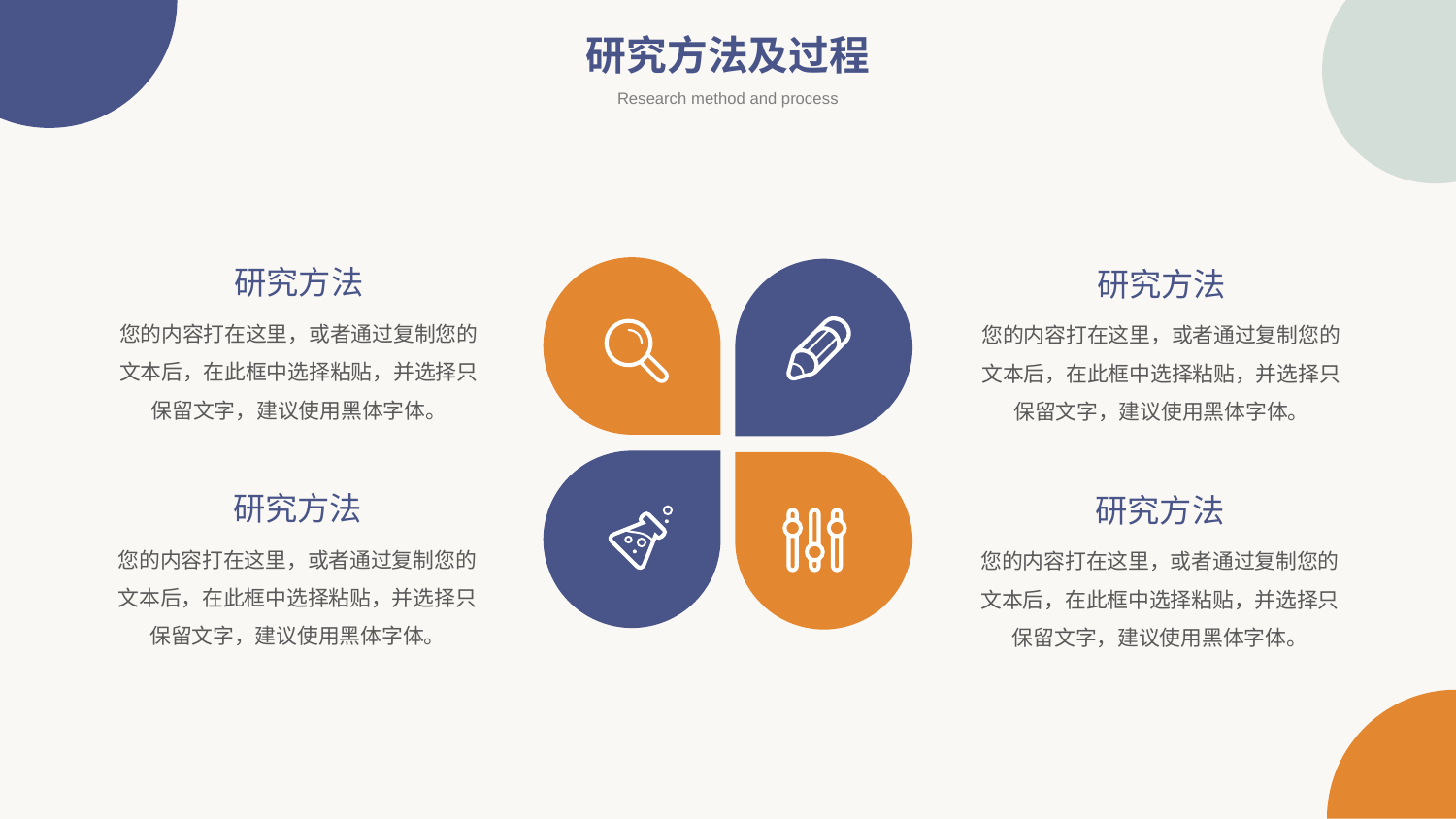

研究方法及过程
Research method and process
研究方法
研究方法

您的内容打在这里，或者通过复制您的文本后，在此框中选择粘贴，并选择只保留文字，建议使用黑体字体。
您的内容打在这里，或者通过复制您的文本后，在此框中选择粘贴，并选择只保留文字，建议使用黑体字体。

研究方法
研究方法

您的内容打在这里，或者通过复制您的文本后，在此框中选择粘贴，并选择只保留文字，建议使用黑体字体。
您的内容打在这里，或者通过复制您的文本后，在此框中选择粘贴，并选择只保留文字，建议使用黑体字体。